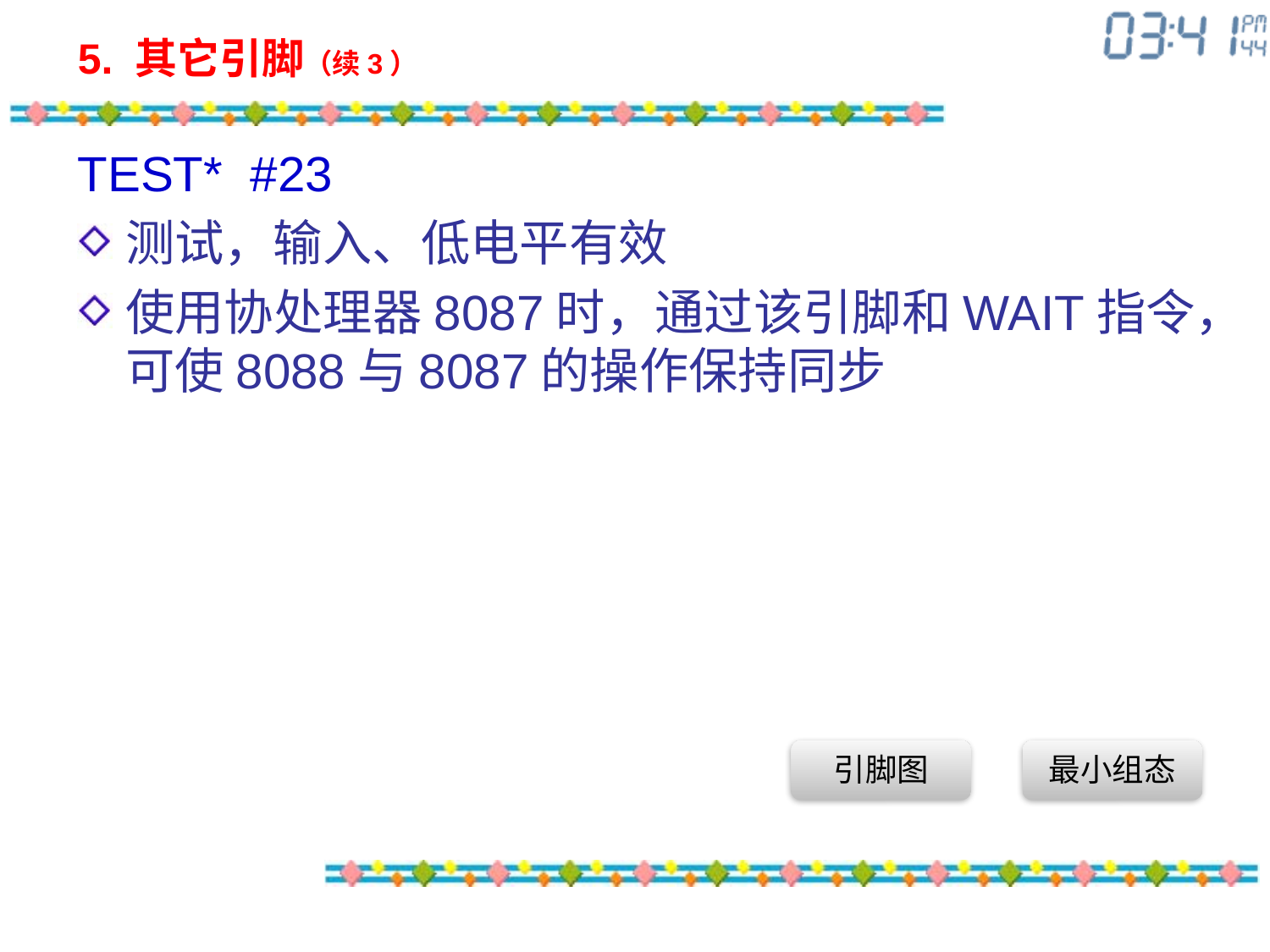

# 5. 其它引脚（续3）
TEST*  #23
测试，输入、低电平有效
使用协处理器8087时，通过该引脚和WAIT指令，可使8088与8087的操作保持同步
引脚图
最小组态